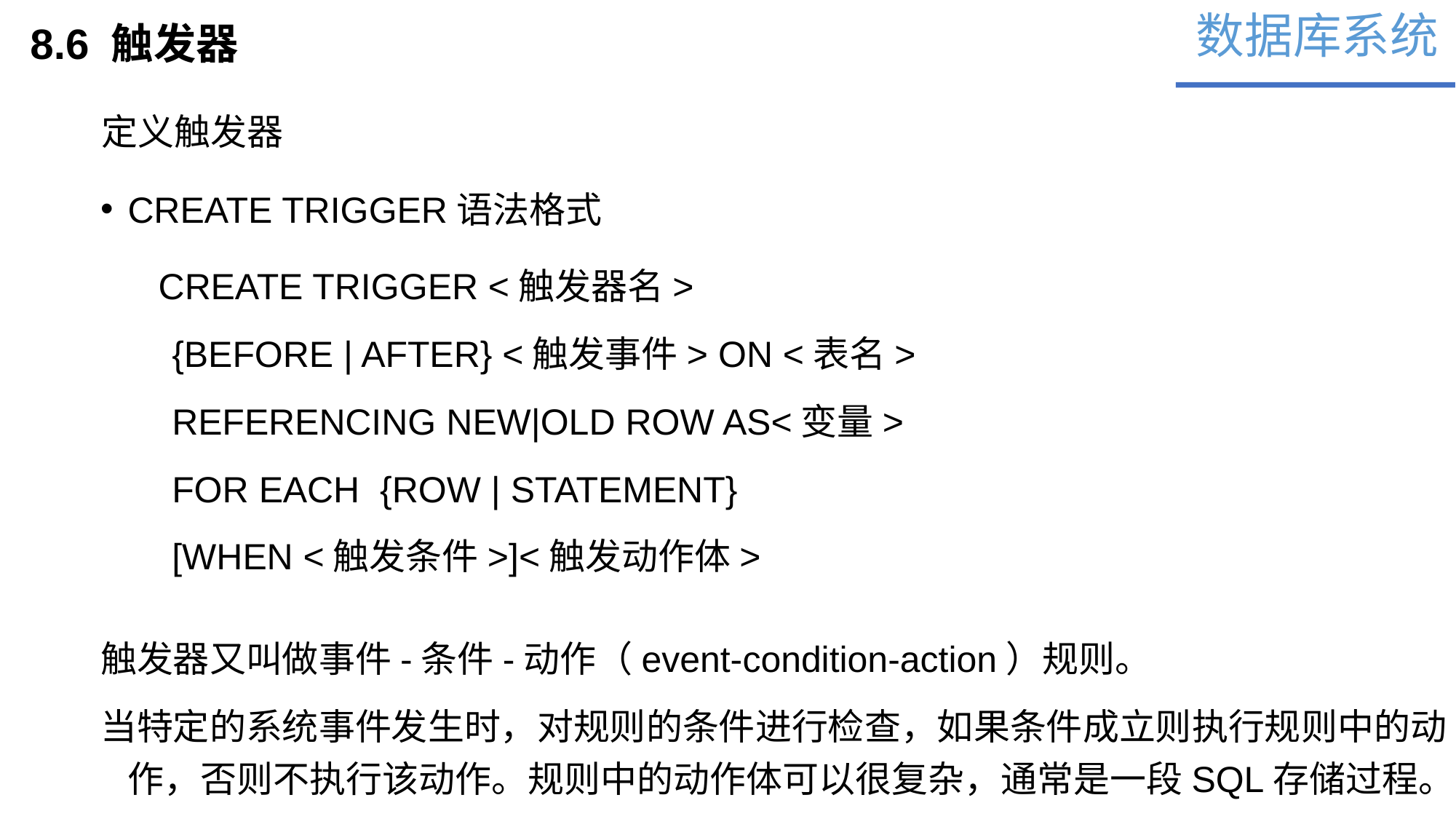

数据库系统
8.6 触发器

定义触发器
CREATE TRIGGER语法格式
	   CREATE TRIGGER <触发器名>
       {BEFORE | AFTER} <触发事件> ON <表名>
       REFERENCING NEW|OLD ROW AS<变量>
       FOR EACH  {ROW | STATEMENT}
       [WHEN <触发条件>]<触发动作体>
触发器又叫做事件-条件-动作（event-condition-action）规则。
当特定的系统事件发生时，对规则的条件进行检查，如果条件成立则执行规则中的动作，否则不执行该动作。规则中的动作体可以很复杂，通常是一段SQL存储过程。